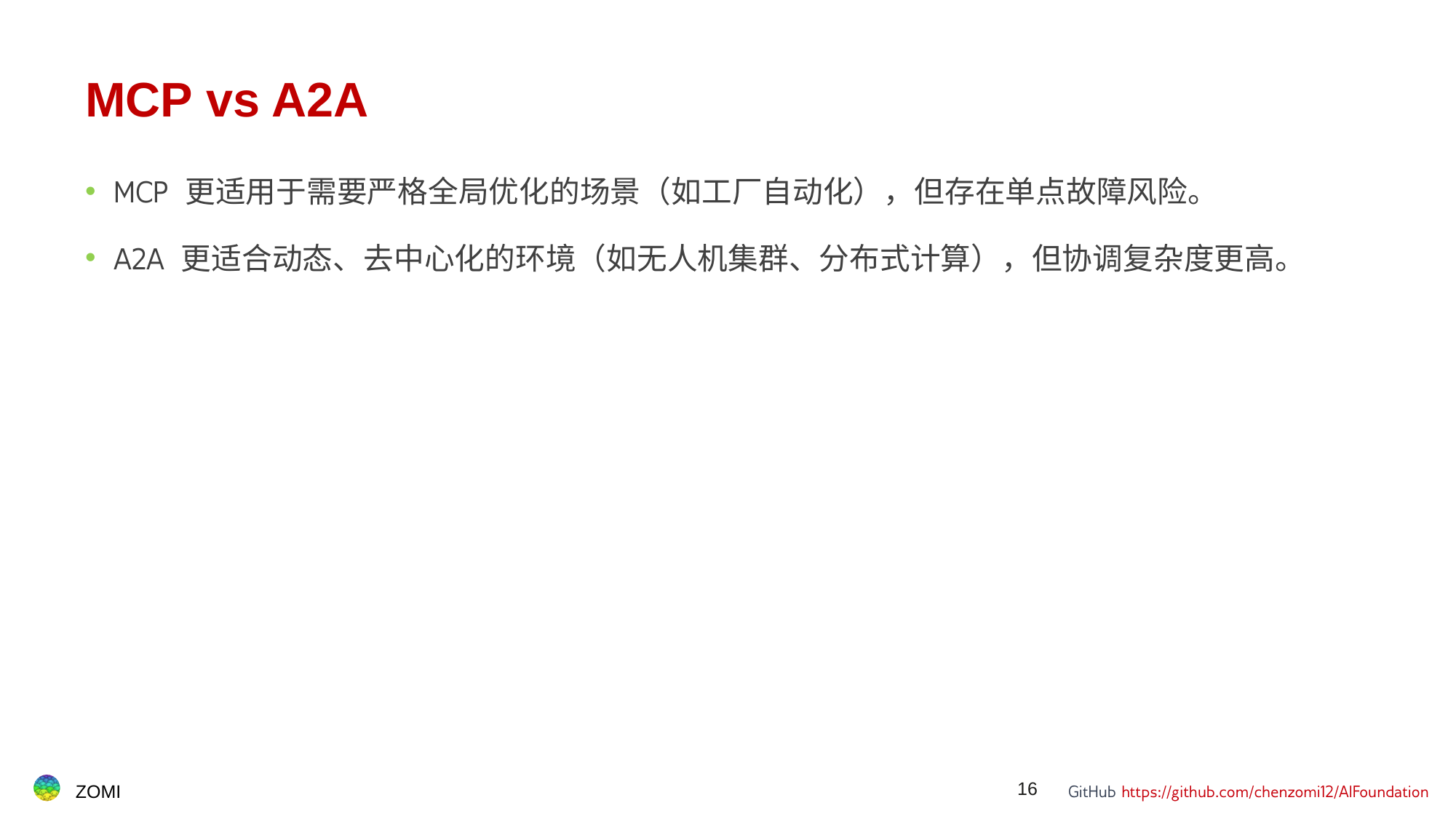

# MCP vs A2A
MCP 更适用于需要严格全局优化的场景（如工厂自动化），但存在单点故障风险。
A2A 更适合动态、去中心化的环境（如无人机集群、分布式计算），但协调复杂度更高。